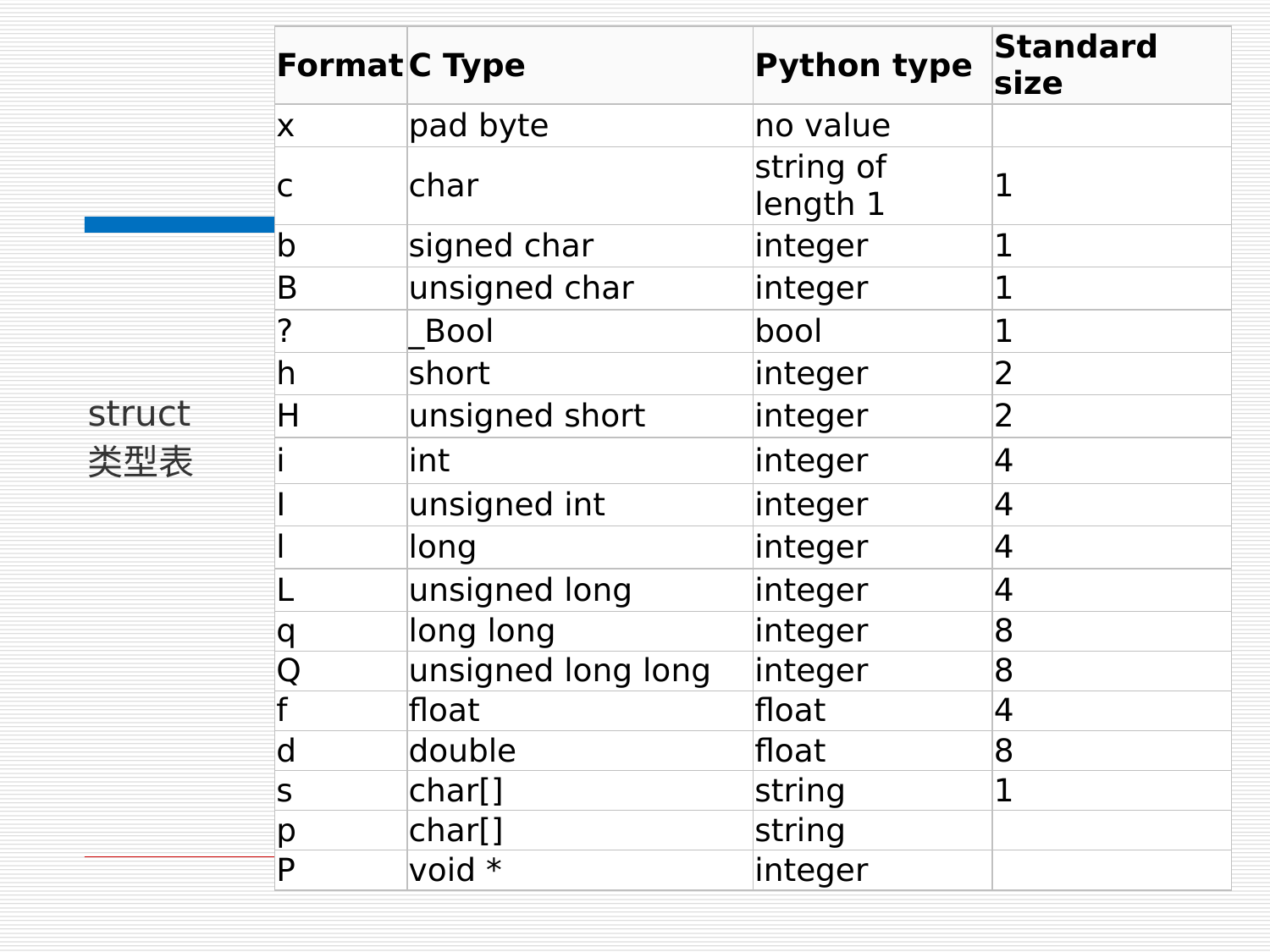

| Format | C Type | Python type | Standard size |
| --- | --- | --- | --- |
| x | pad byte | no value |  |
| c | char | string of length 1 | 1 |
| b | signed char | integer | 1 |
| B | unsigned char | integer | 1 |
| ? | \_Bool | bool | 1 |
| h | short | integer | 2 |
| H | unsigned short | integer | 2 |
| i | int | integer | 4 |
| I | unsigned int | integer | 4 |
| l | long | integer | 4 |
| L | unsigned long | integer | 4 |
| q | long long | integer | 8 |
| Q | unsigned long long | integer | 8 |
| f | float | float | 4 |
| d | double | float | 8 |
| s | char[] | string | 1 |
| p | char[] | string |  |
| P | void \* | integer |  |
# struct 类型表